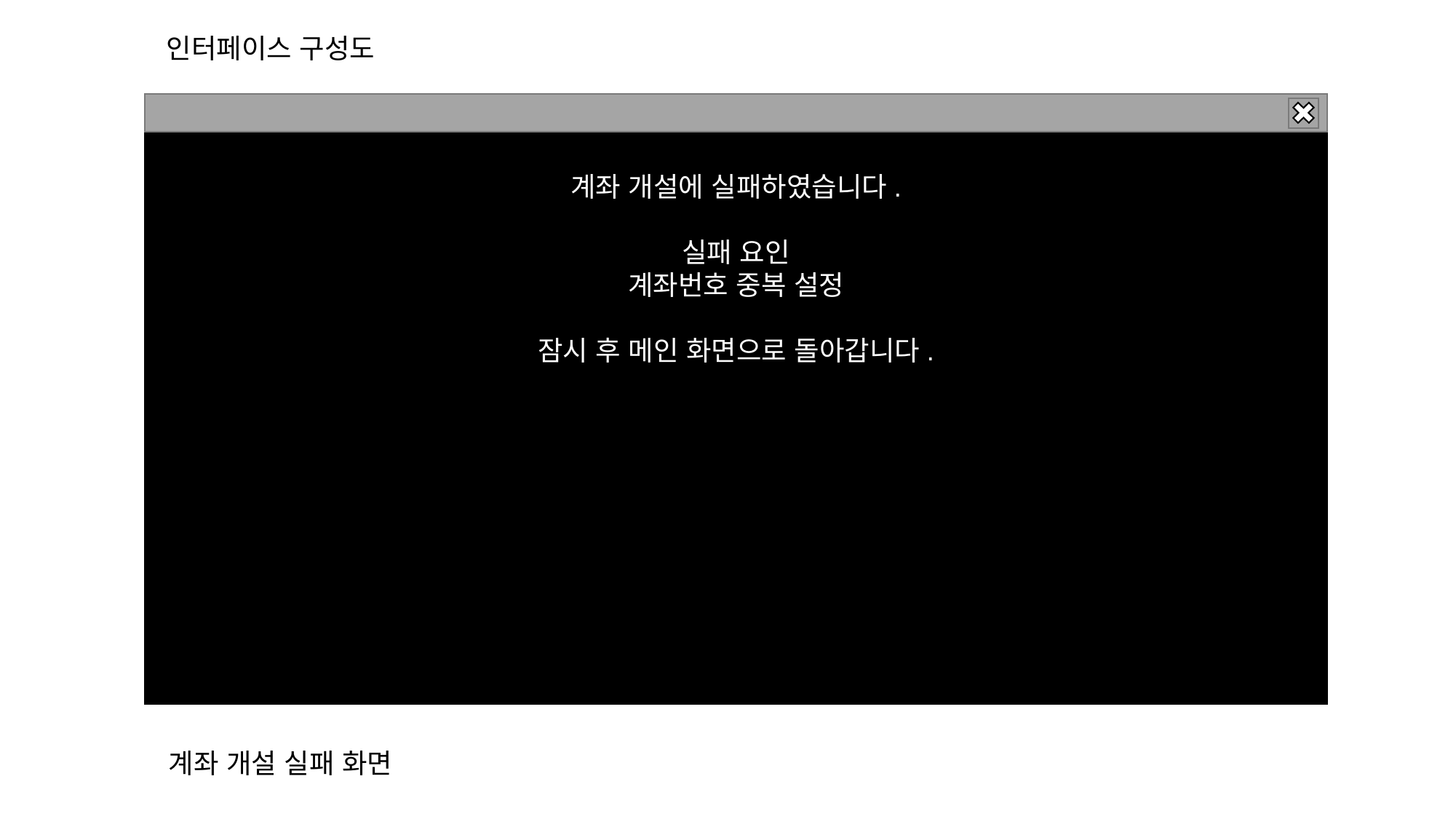

인터페이스 구성도

계좌 개설에 실패하였습니다.

실패 요인
계좌번호 중복 설정

잠시 후 메인 화면으로 돌아갑니다.

계좌 개설 실패 화면